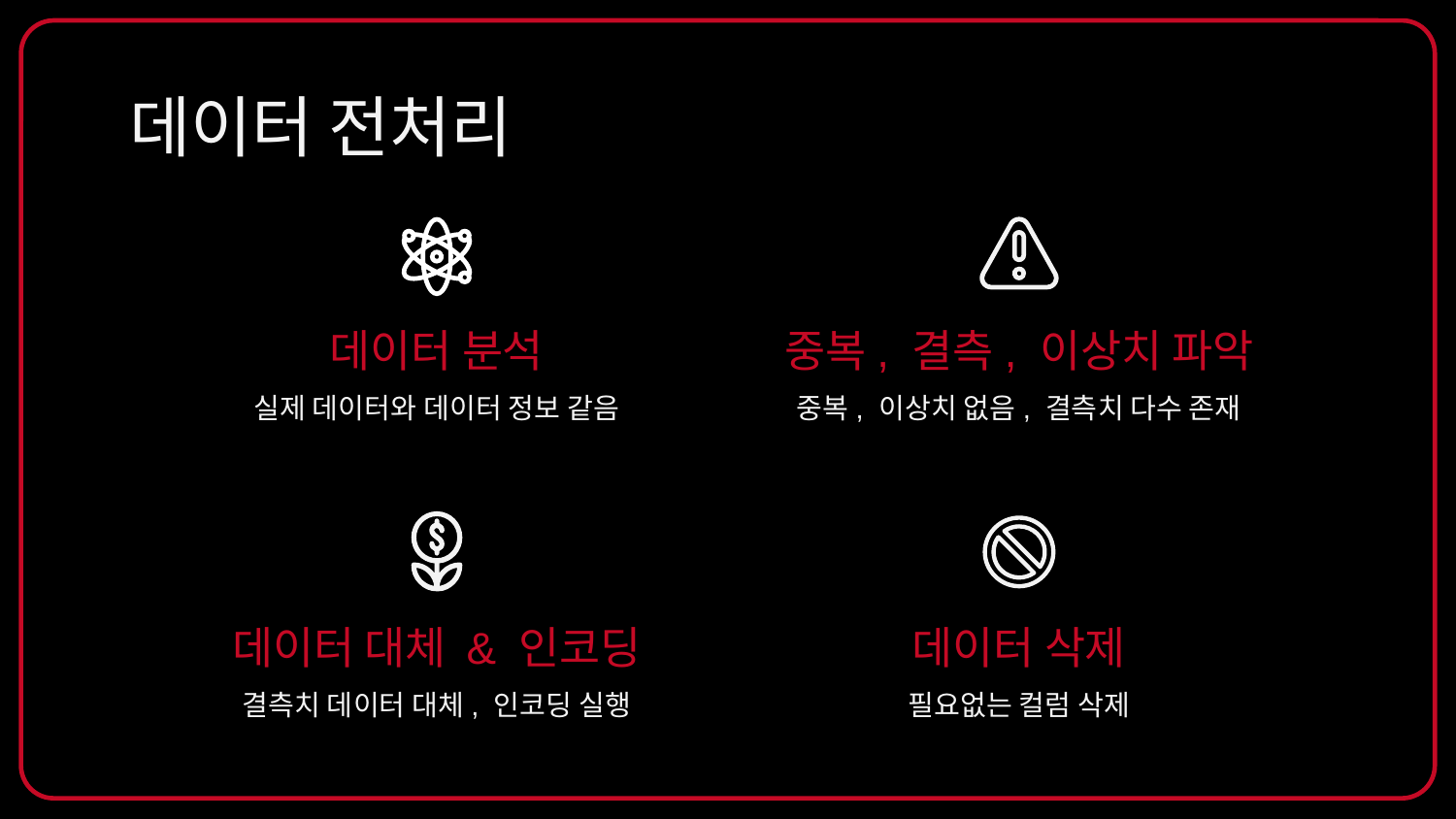

# 데이터 전처리

데이터 분석
중복, 결측, 이상치 파악
실제 데이터와 데이터 정보 같음
중복, 이상치 없음, 결측치 다수 존재

데이터 대체 & 인코딩
데이터 삭제
결측치 데이터 대체, 인코딩 실행
필요없는 컬럼 삭제